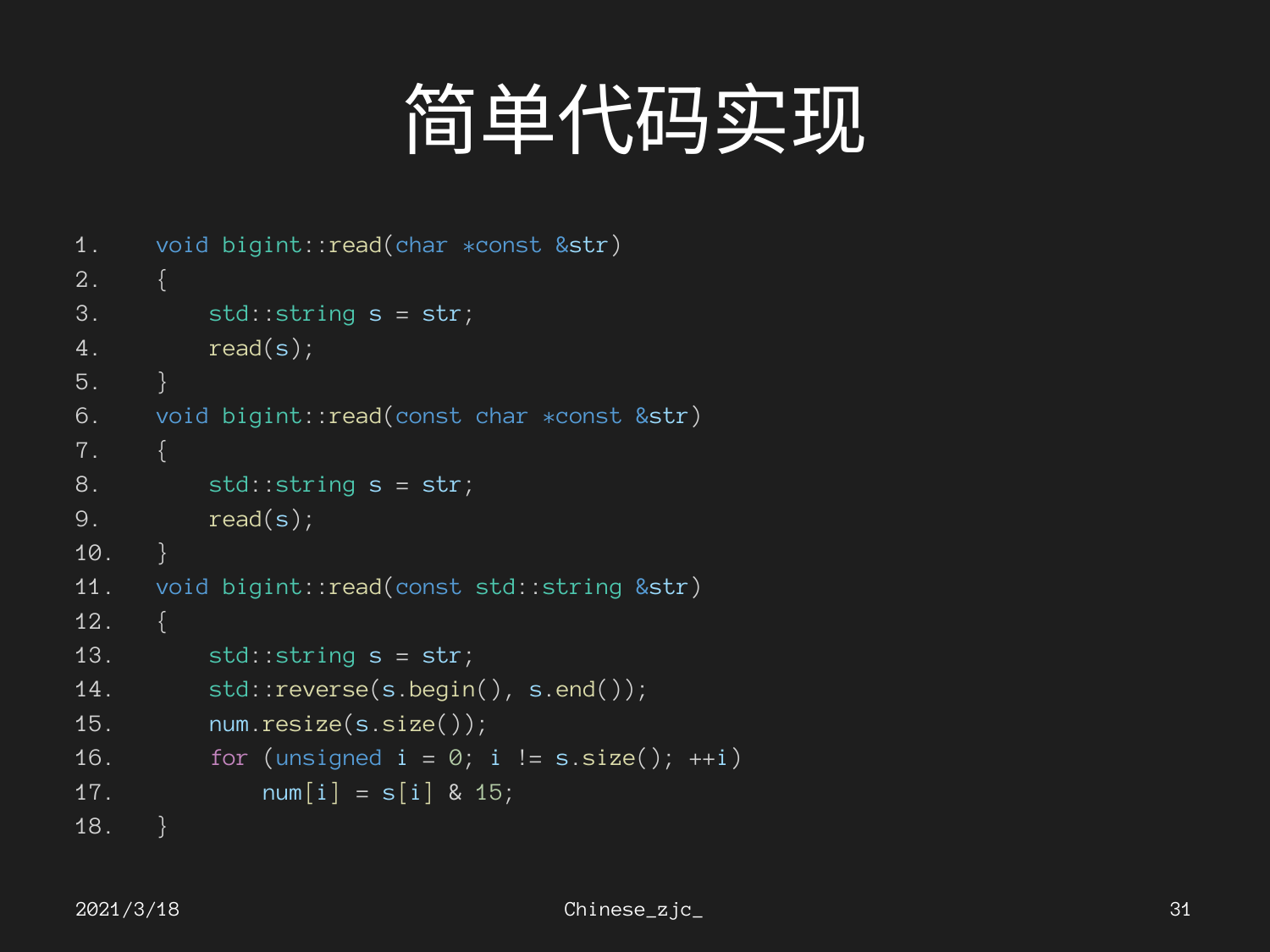

# 简单代码实现
 void bigint::read(char *const &str)
 {
     std::string s = str;
     read(s);
 }
 void bigint::read(const char *const &str)
 {
     std::string s = str;
     read(s);
 }
 void bigint::read(const std::string &str)
 {
     std::string s = str;
     std::reverse(s.begin(), s.end());
     num.resize(s.size());
     for (unsigned i = 0; i != s.size(); ++i)
         num[i] = s[i] & 15;
 }
2021/3/18
Chinese_zjc_
31